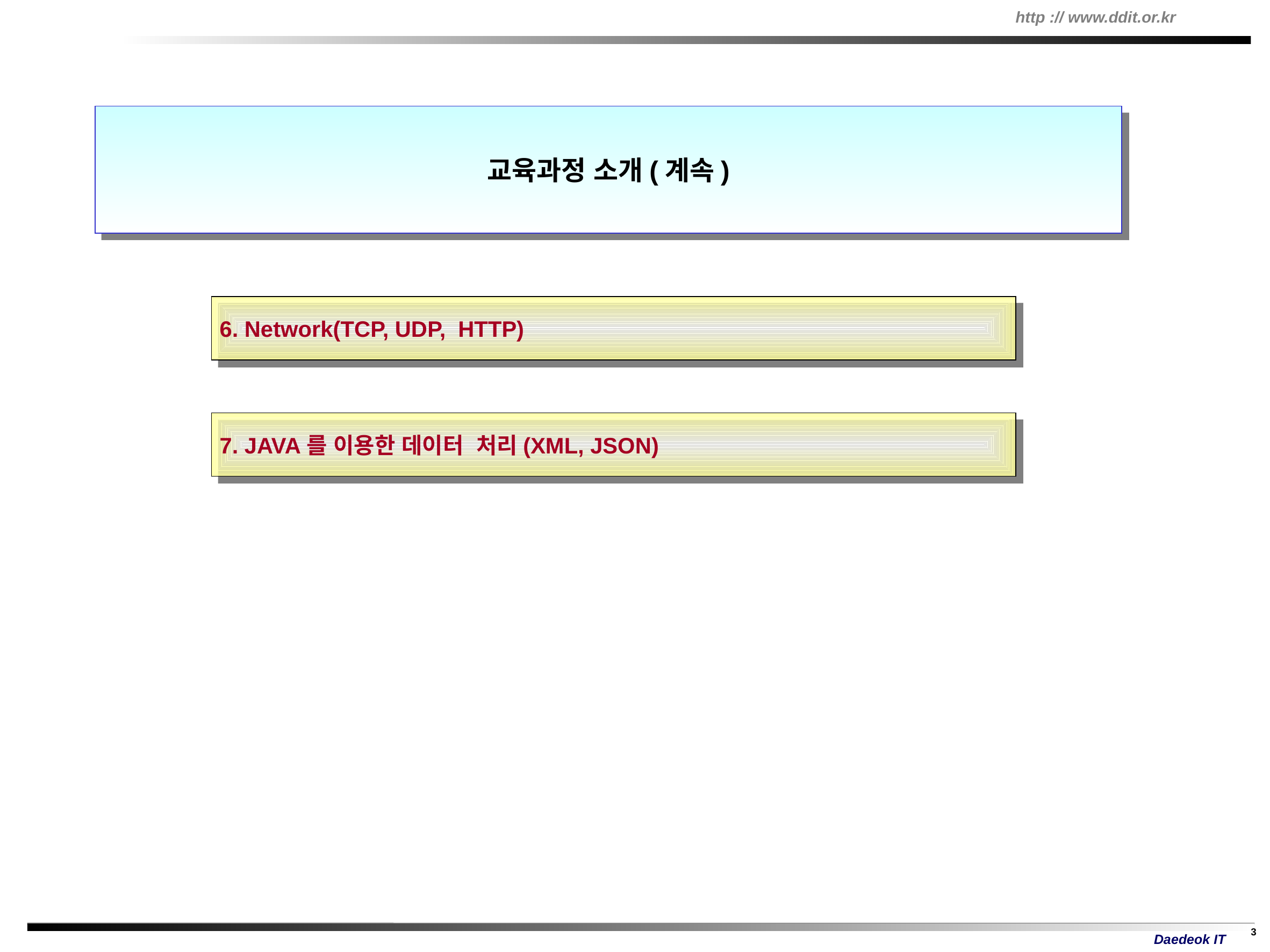

교육과정 소개(계속)
6. Network(TCP, UDP,  HTTP)
7. JAVA를 이용한 데이터  처리(XML, JSON)